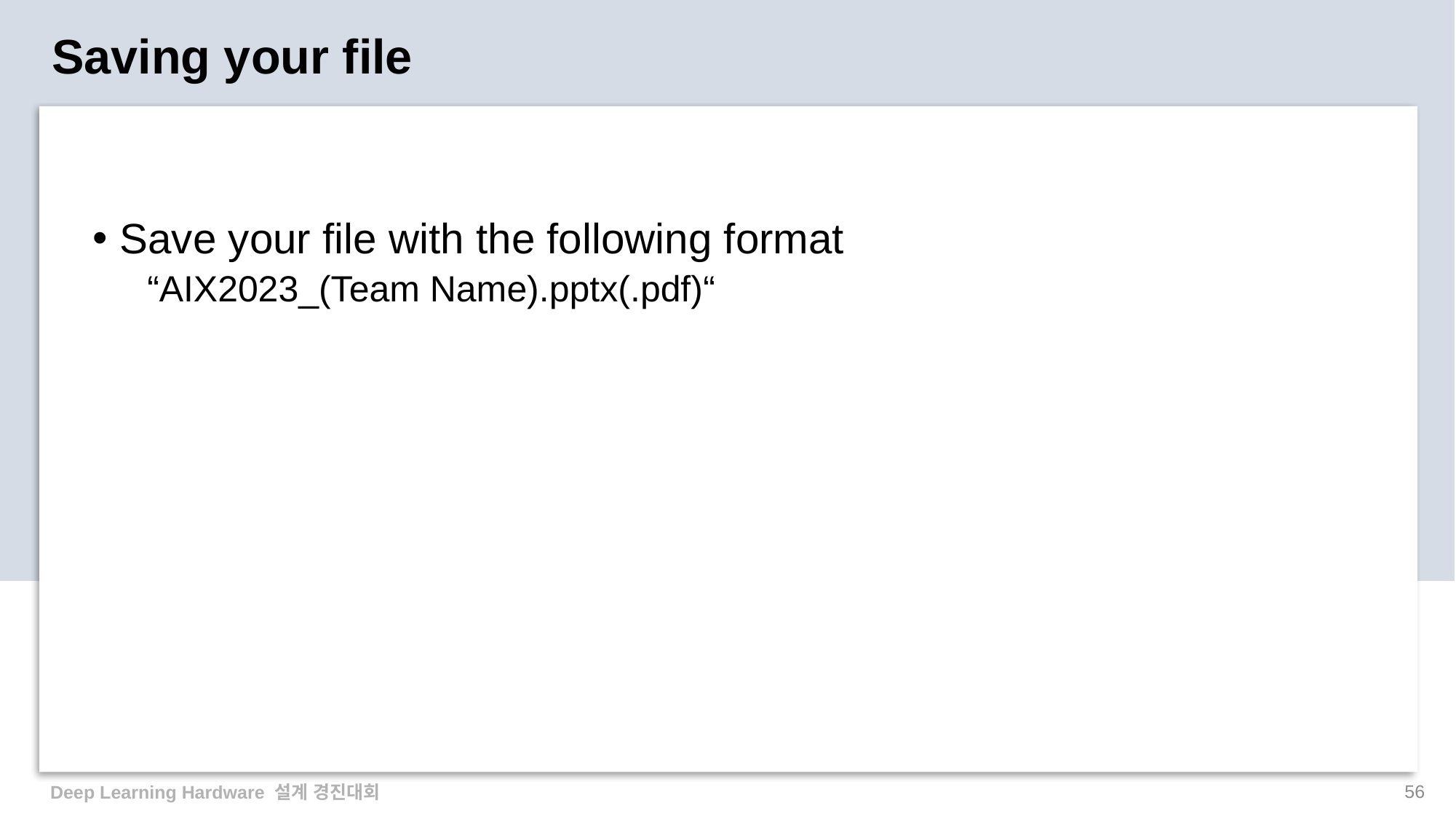

Saving your file

Save your file with the following format
“AIX2023_(Team Name).pptx(.pdf)“

56
Deep Learning Hardware 설계 경진대회